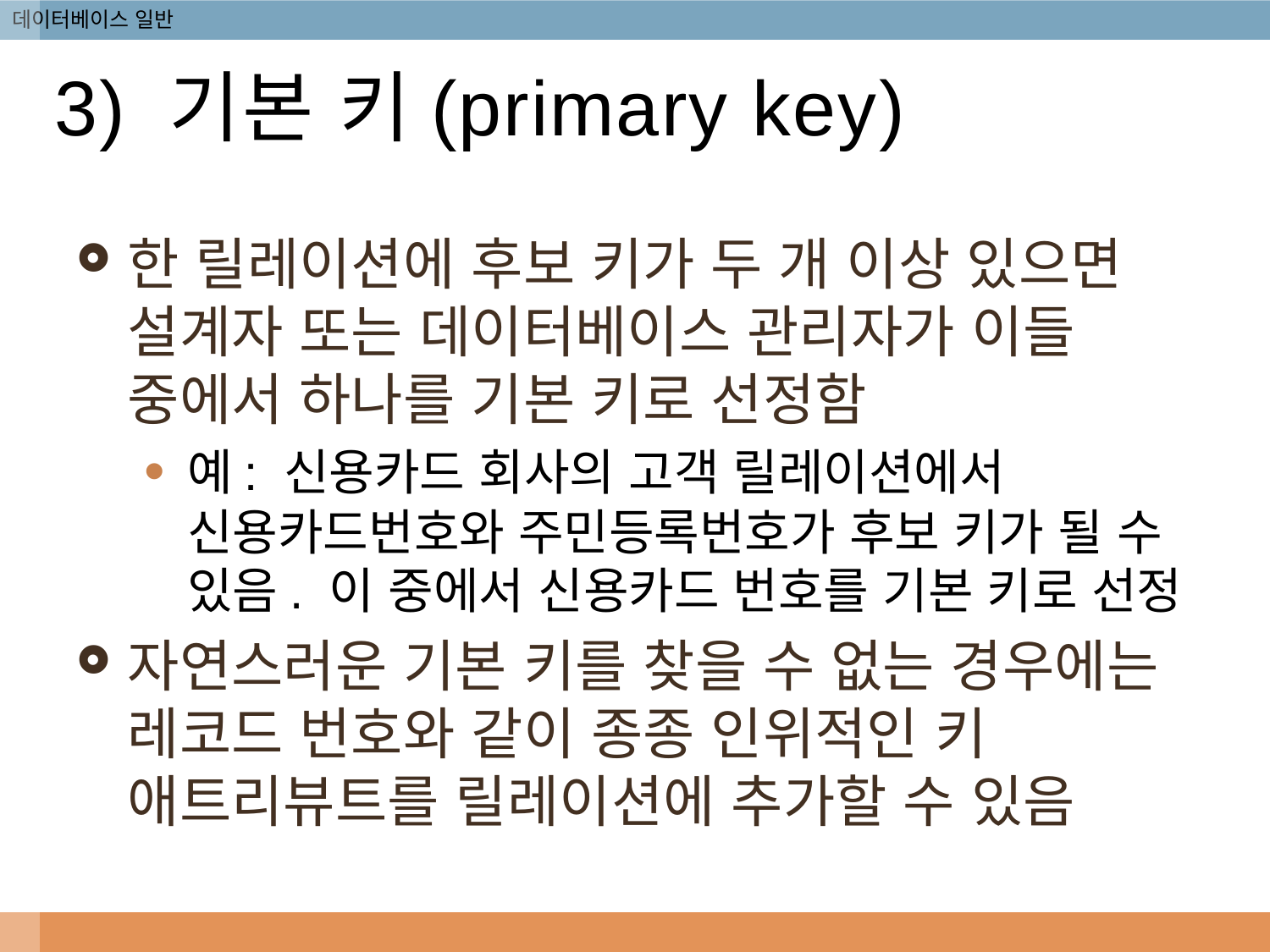

# 3) 기본 키(primary key)
한 릴레이션에 후보 키가 두 개 이상 있으면 설계자 또는 데이터베이스 관리자가 이들 중에서 하나를 기본 키로 선정함
예: 신용카드 회사의 고객 릴레이션에서 신용카드번호와 주민등록번호가 후보 키가 될 수 있음. 이 중에서 신용카드 번호를 기본 키로 선정
자연스러운 기본 키를 찾을 수 없는 경우에는 레코드 번호와 같이 종종 인위적인 키 애트리뷰트를 릴레이션에 추가할 수 있음